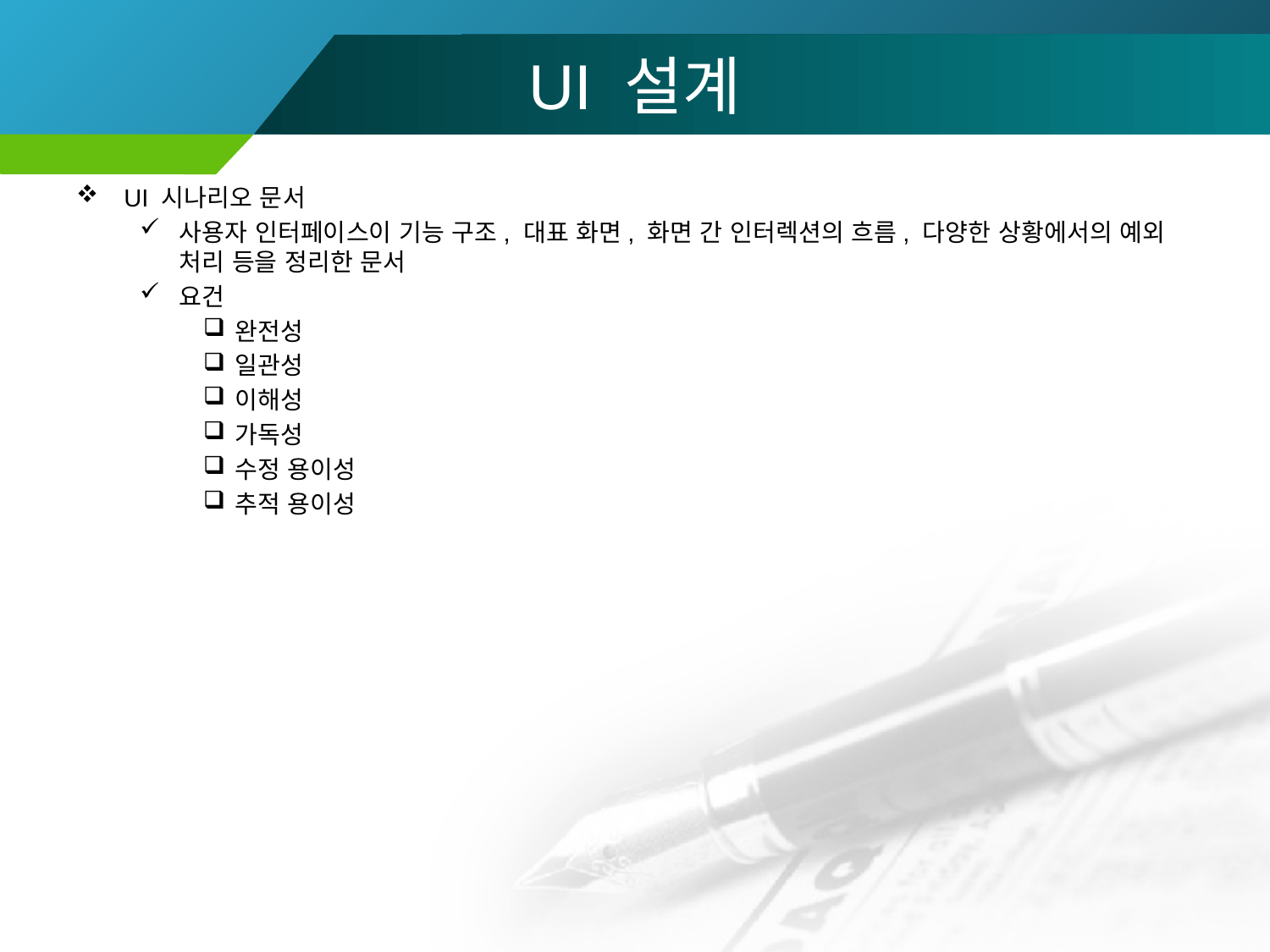

# UI 설계
UI 시나리오 문서
사용자 인터페이스이 기능 구조, 대표 화면, 화면 간 인터렉션의 흐름, 다양한 상황에서의 예외 처리 등을 정리한 문서
요건
완전성
일관성
이해성
가독성
수정 용이성
추적 용이성